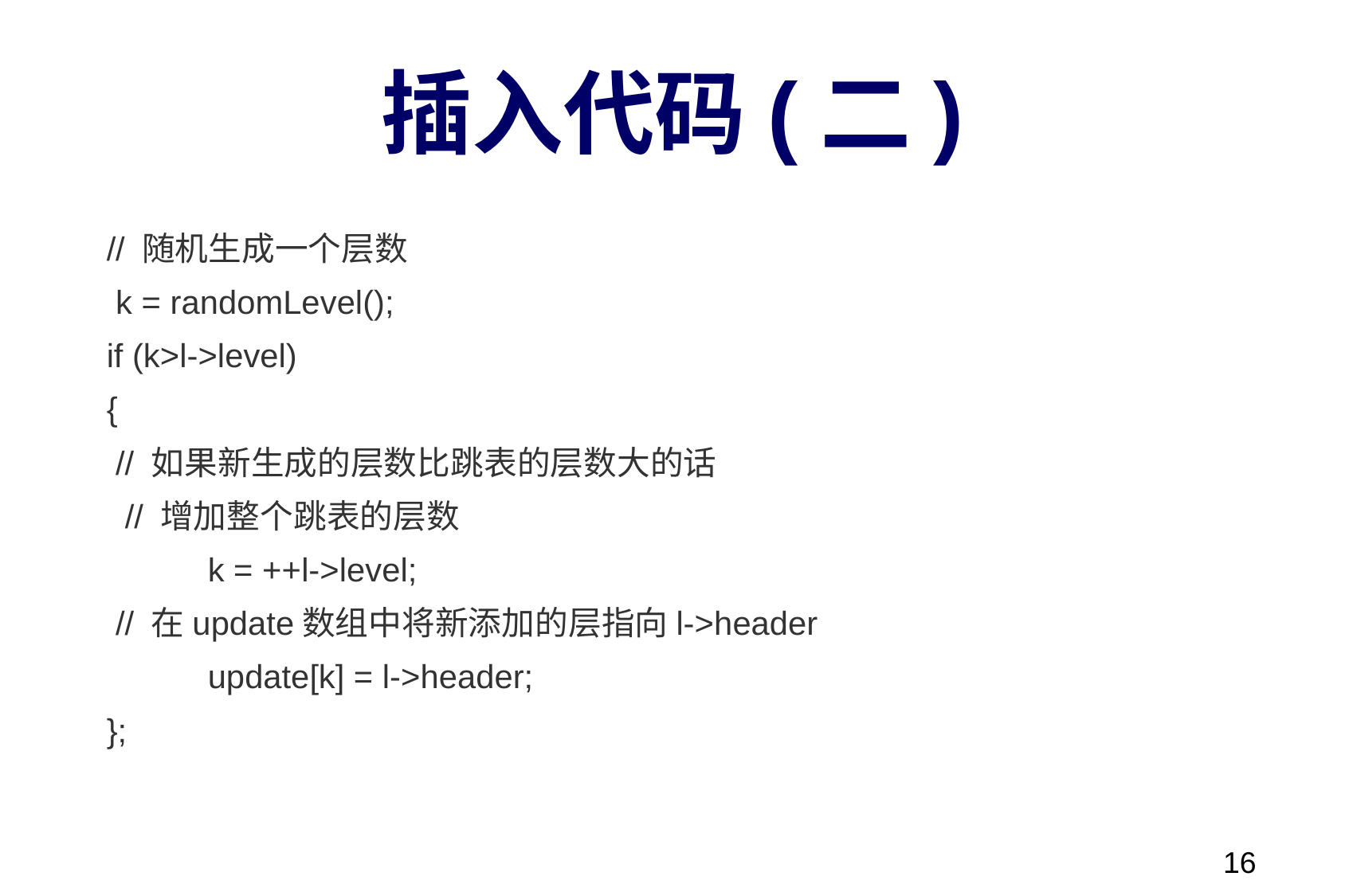

# 插入代码(二)
  // 随机生成一个层数
   k = randomLevel();
  if (k>l->level)
  {
   // 如果新生成的层数比跳表的层数大的话
    // 增加整个跳表的层数
	k = ++l->level;
   // 在update数组中将新添加的层指向l->header
	update[k] = l->header;
  };

16